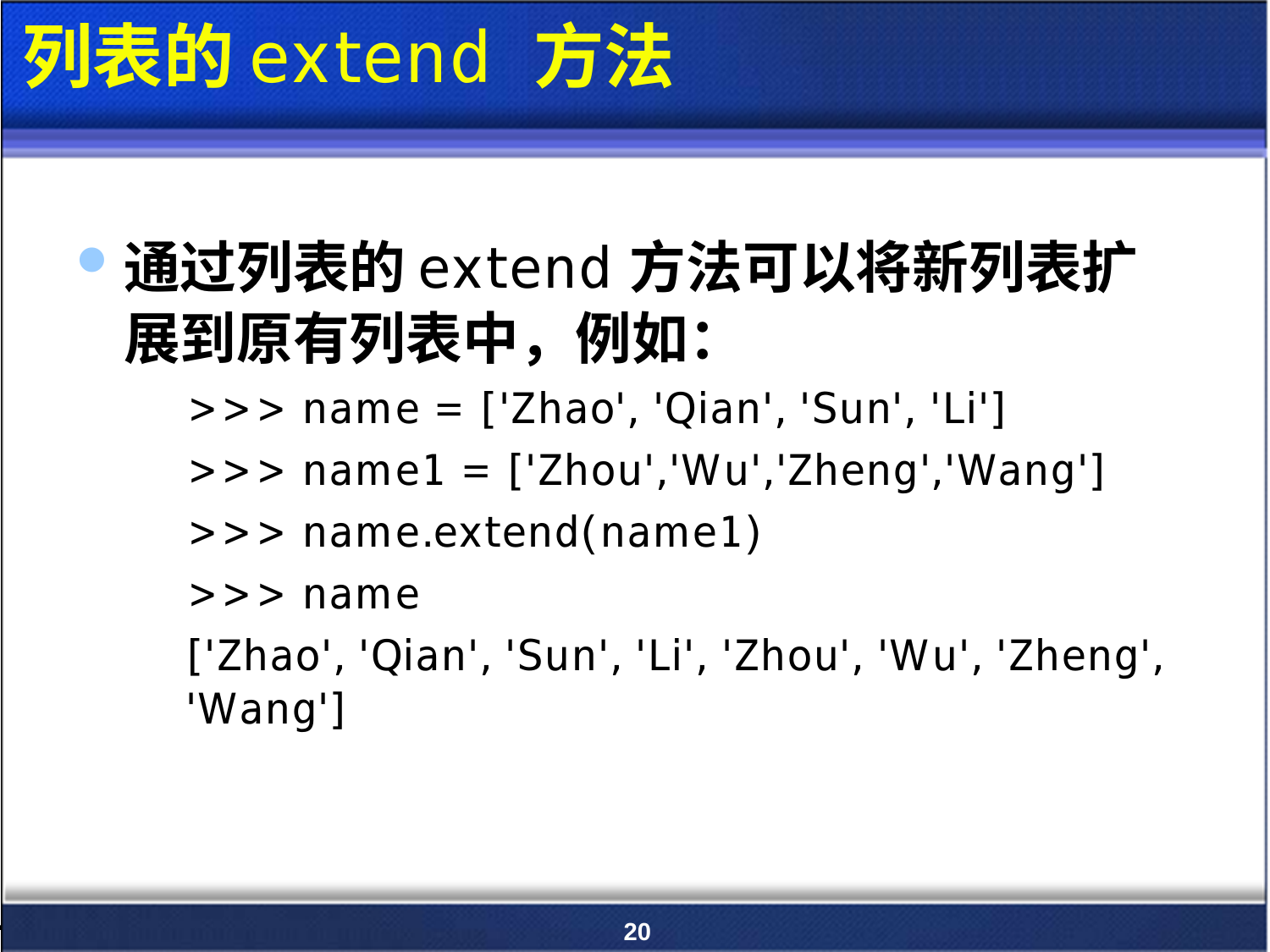

# 列表的extend 方法
通过列表的extend方法可以将新列表扩展到原有列表中，例如：
>>> name = ['Zhao', 'Qian', 'Sun', 'Li']
>>> name1 = ['Zhou','Wu','Zheng','Wang']
>>> name.extend(name1)
>>> name
['Zhao', 'Qian', 'Sun', 'Li', 'Zhou', 'Wu', 'Zheng', 'Wang']

20